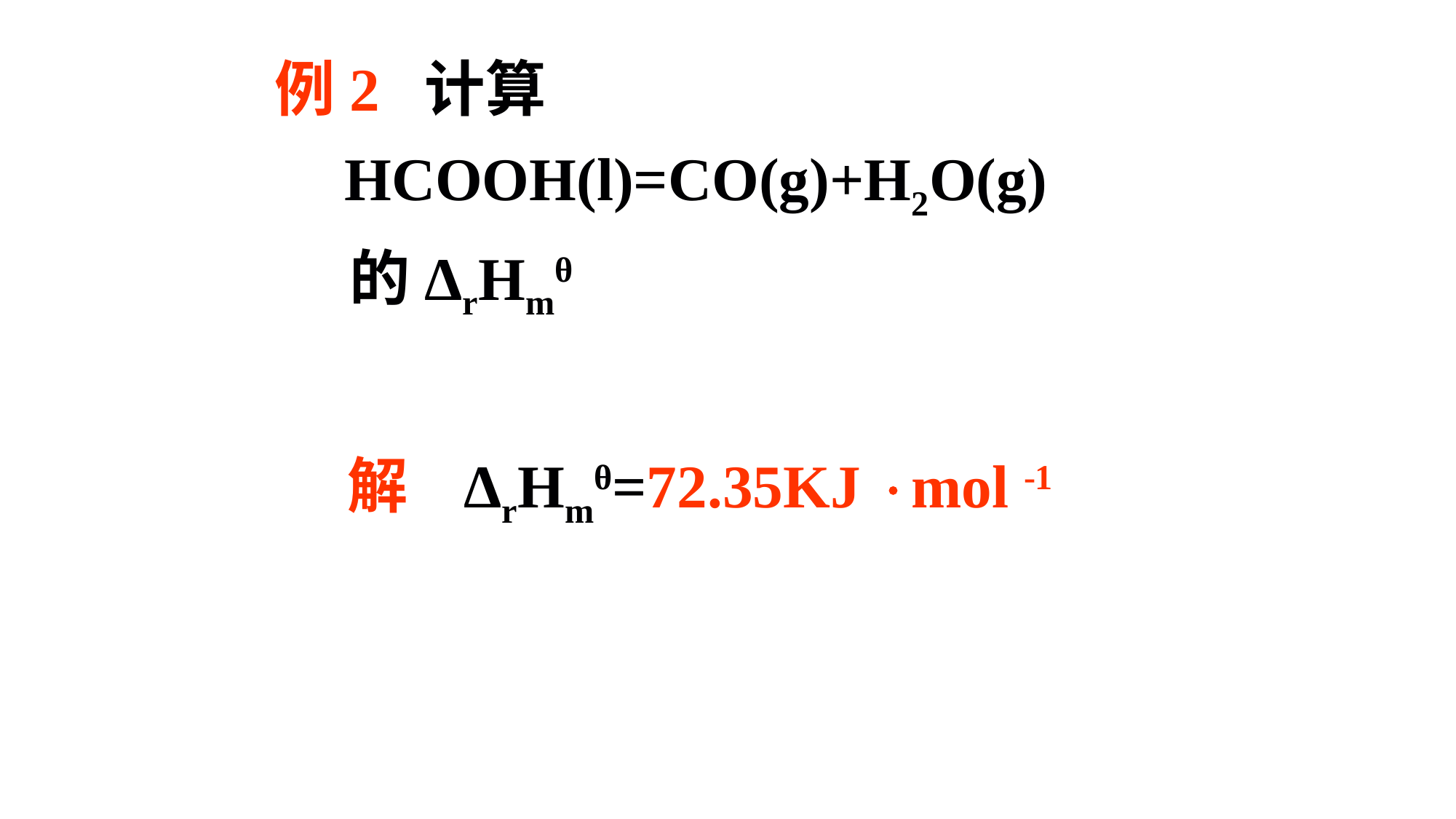

# 例2  计算 HCOOH(l)=CO(g)+H2O(g) 的ΔrHmθ
解   ΔrHmθ=72.35KJ ⋅mol -1
12